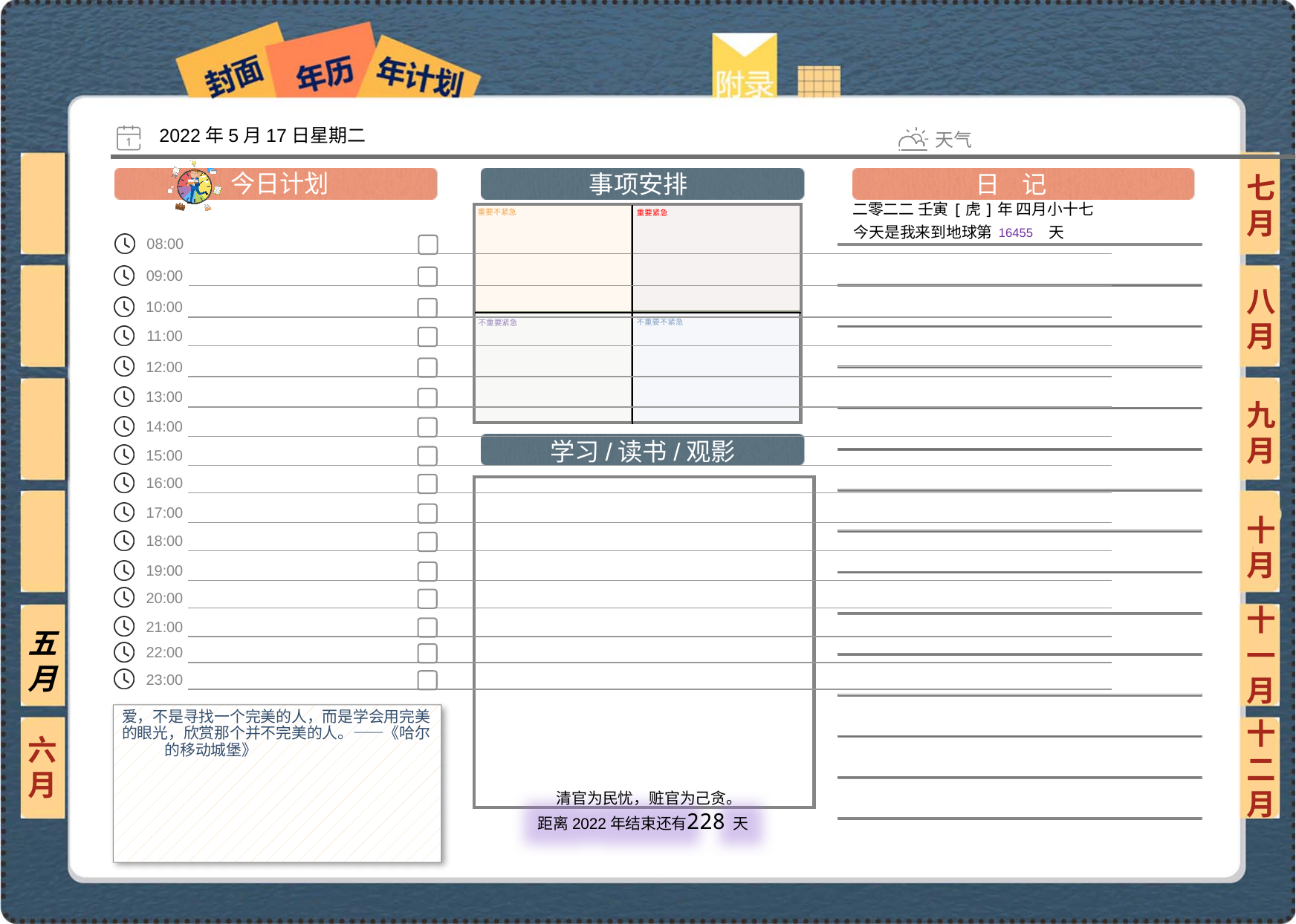

2022年5月17日星期二
七月
二零二二 壬寅[虎]年 四月小十七
16455
八月
九月
十月
十一月
五月
爱，不是寻找一个完美的人，而是学会用完美的眼光，欣赏那个并不完美的人。——《哈尔的移动城堡》

六月
十二月
228
 清官为民忧，赃官为己贪。